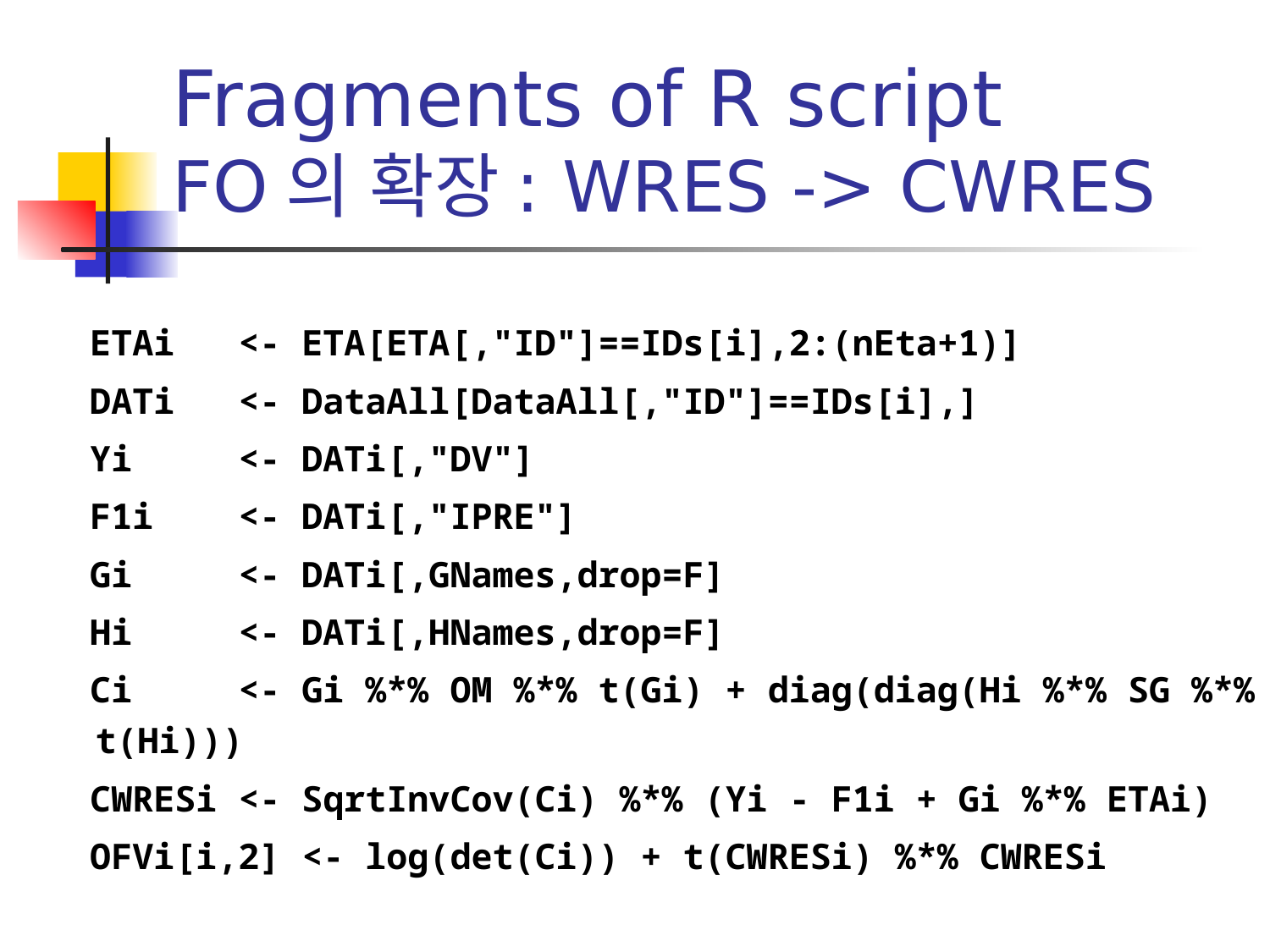

# Fragments of R script FO의 확장: WRES -> CWRES
  ETAi   <- ETA[ETA[,"ID"]==IDs[i],2:(nEta+1)]
  DATi   <- DataAll[DataAll[,"ID"]==IDs[i],]
  Yi     <- DATi[,"DV"]
  F1i    <- DATi[,"IPRE"]
  Gi     <- DATi[,GNames,drop=F]
  Hi     <- DATi[,HNames,drop=F]
  Ci     <- Gi %*% OM %*% t(Gi) + diag(diag(Hi %*% SG %*% t(Hi)))
  CWRESi <- SqrtInvCov(Ci) %*% (Yi - F1i + Gi %*% ETAi)
  OFVi[i,2] <- log(det(Ci)) + t(CWRESi) %*% CWRESi